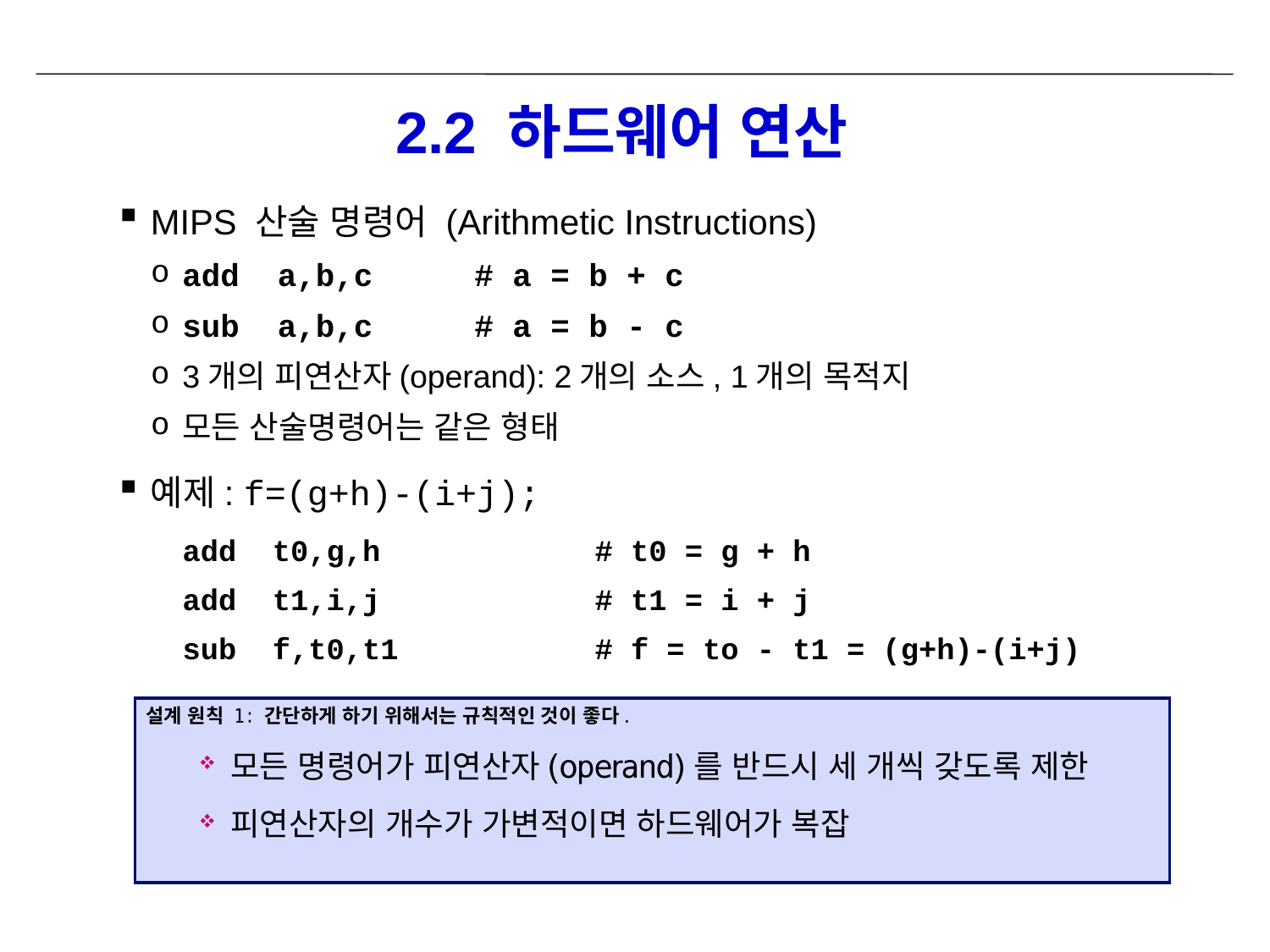

# 2.2 하드웨어 연산
MIPS 산술 명령어 (Arithmetic Instructions)
add  a,b,c	  # a = b + c
sub  a,b,c	  # a = b - c
3개의 피연산자(operand): 2개의 소스, 1개의 목적지
모든 산술명령어는 같은 형태
예제: f=(g+h)-(i+j);
add  t0,g,h 		# t0 = g + h
add  t1,i,j		# t1 = i + j
sub  f,t0,t1		# f = to - t1 = (g+h)-(i+j)

설계 원칙 1: 간단하게 하기 위해서는 규칙적인 것이 좋다.
모든 명령어가 피연산자(operand)를 반드시 세 개씩 갖도록 제한
피연산자의 개수가 가변적이면 하드웨어가 복잡